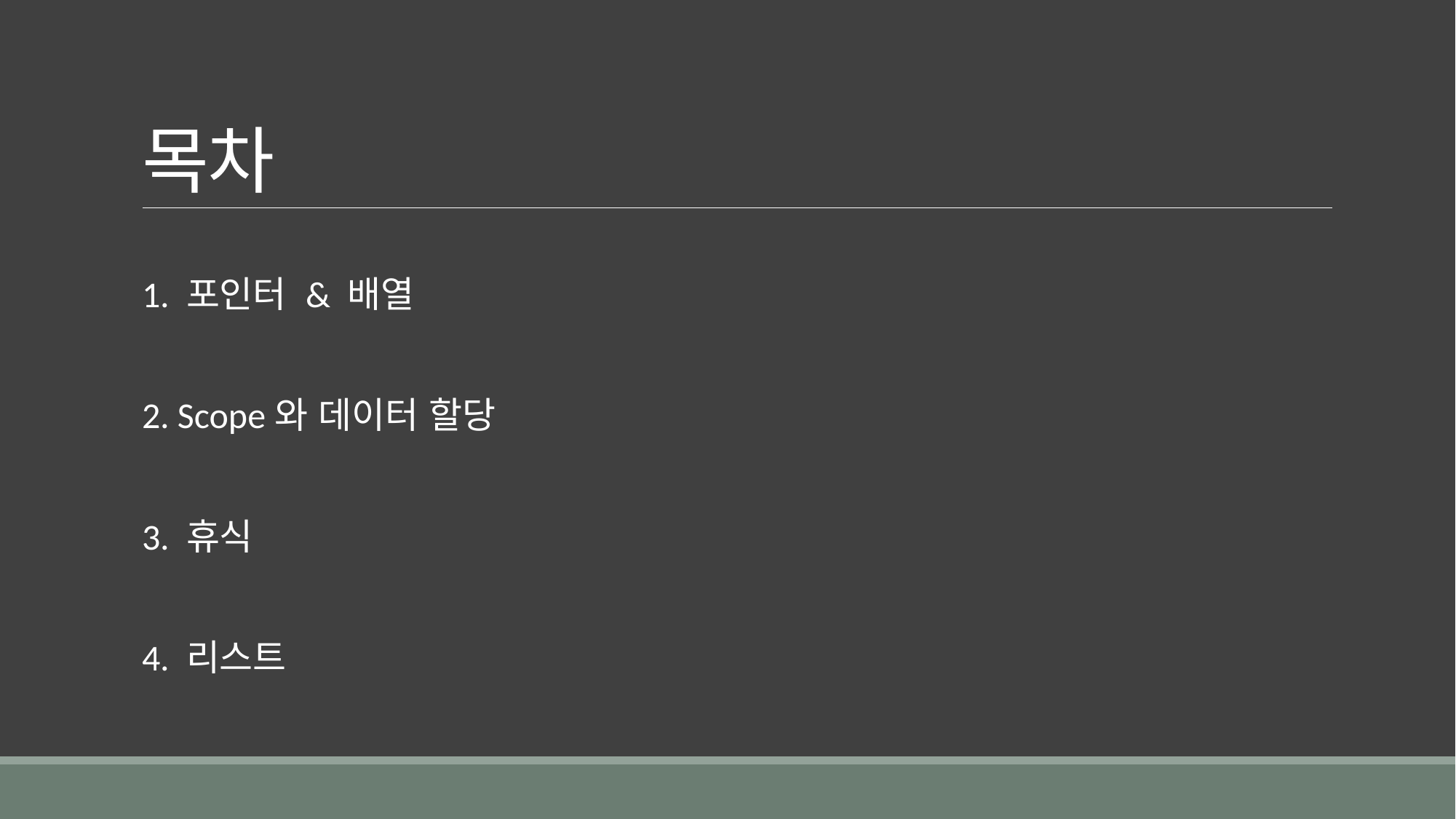

# 목차
1. 포인터 & 배열

2. Scope와 데이터 할당

3. 휴식

4. 리스트